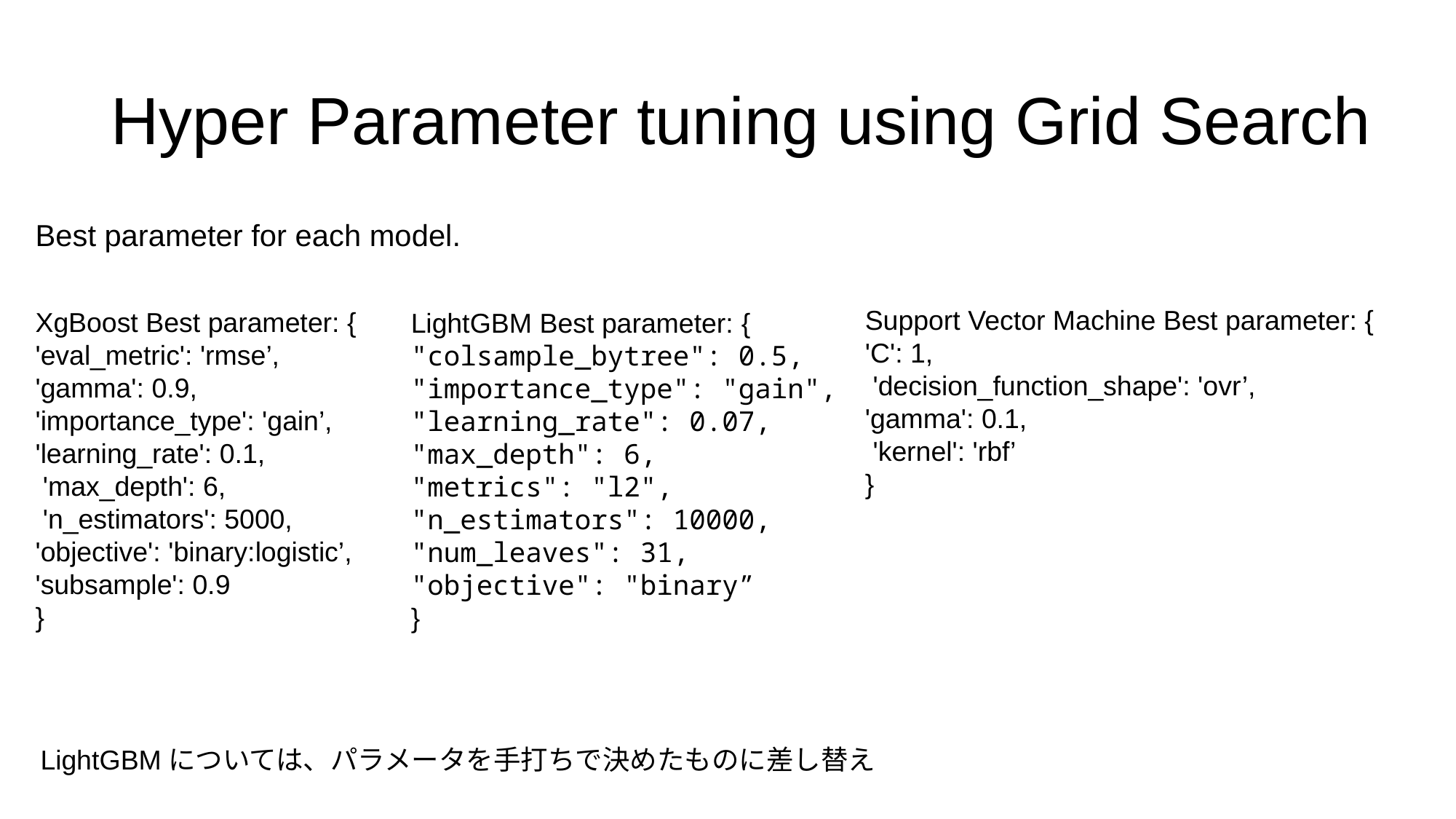

# Hyper Parameter tuning using Grid Search
Best parameter for each model.

LightGBM Best parameter: {
"colsample_bytree": 0.5,
"importance_type": "gain",
"learning_rate": 0.07,
"max_depth": 6,
"metrics": "l2",
"n_estimators": 10000,
"num_leaves": 31,
"objective": "binary”
}
Support Vector Machine Best parameter: {
'C': 1,
 'decision_function_shape': 'ovr’,
'gamma': 0.1,
 'kernel': 'rbf’
}
XgBoost Best parameter: {
'eval_metric': 'rmse’,
'gamma': 0.9,
'importance_type': 'gain’,
'learning_rate': 0.1,
 'max_depth': 6,
 'n_estimators': 5000,
'objective': 'binary:logistic’,
'subsample': 0.9
}
LightGBMについては、パラメータを手打ちで決めたものに差し替え